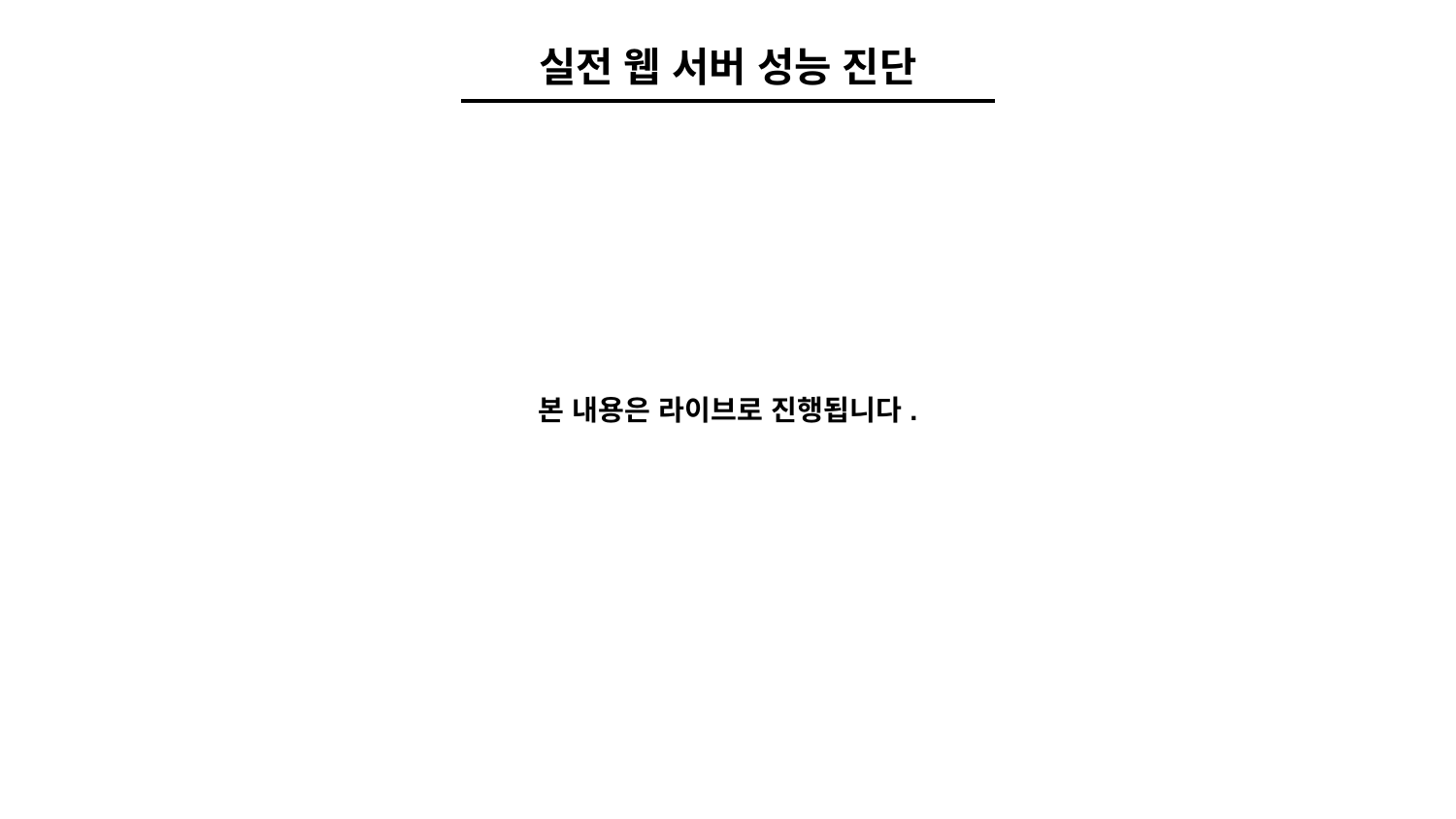

실전 웹 서버 성능 진단
본 내용은 라이브로 진행됩니다.